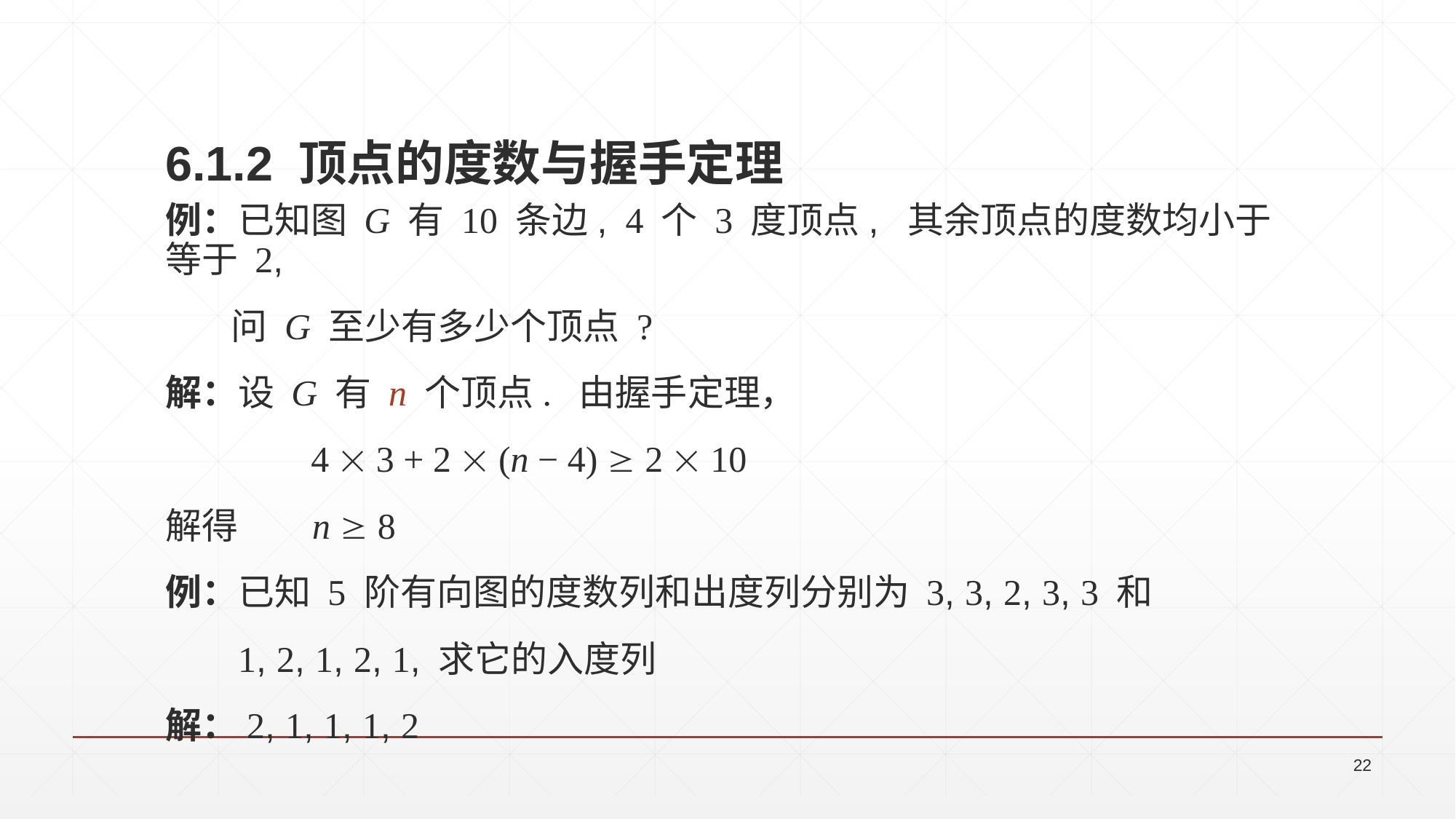

6.1.2 顶点的度数与握手定理
例：已知图 G 有 10 条边,  4 个 3 度顶点,  其余顶点的度数均小于等于 2,
       问 G 至少有多少个顶点 ?
解：设 G 有 n 个顶点.  由握手定理，
                4 × 3 + 2 × (n − 4) ≥ 2 × 10
解得        n ≥ 8
例：已知 5 阶有向图的度数列和出度列分别为 3, 3, 2, 3, 3 和
        1, 2, 1, 2, 1, 求它的入度列
解：2, 1, 1, 1, 2
22